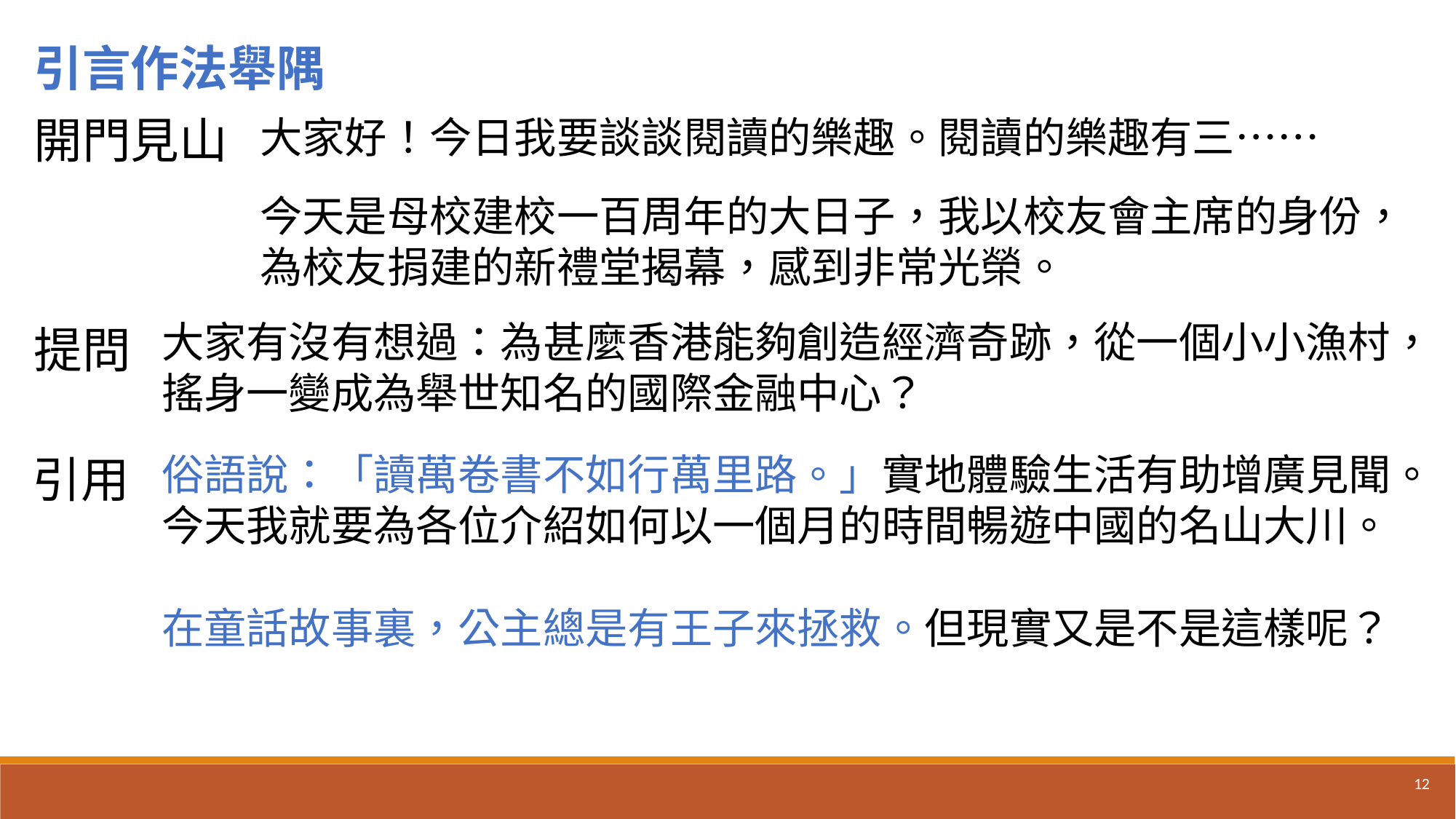

引言作法舉隅
開門見山
大家好！今日我要談談閱讀的樂趣。閱讀的樂趣有三……
今天是母校建校一百周年的大日子，我以校友會主席的身份，為校友捐建的新禮堂揭幕，感到非常光榮。
大家有沒有想過：為甚麼香港能夠創造經濟奇跡，從一個小小漁村，搖身一變成為舉世知名的國際金融中心？
提問
俗語說：「讀萬卷書不如行萬里路。」實地體驗生活有助增廣見聞。今天我就要為各位介紹如何以一個月的時間暢遊中國的名山大川。
引用
在童話故事裏，公主總是有王子來拯救。但現實又是不是這樣呢？
12